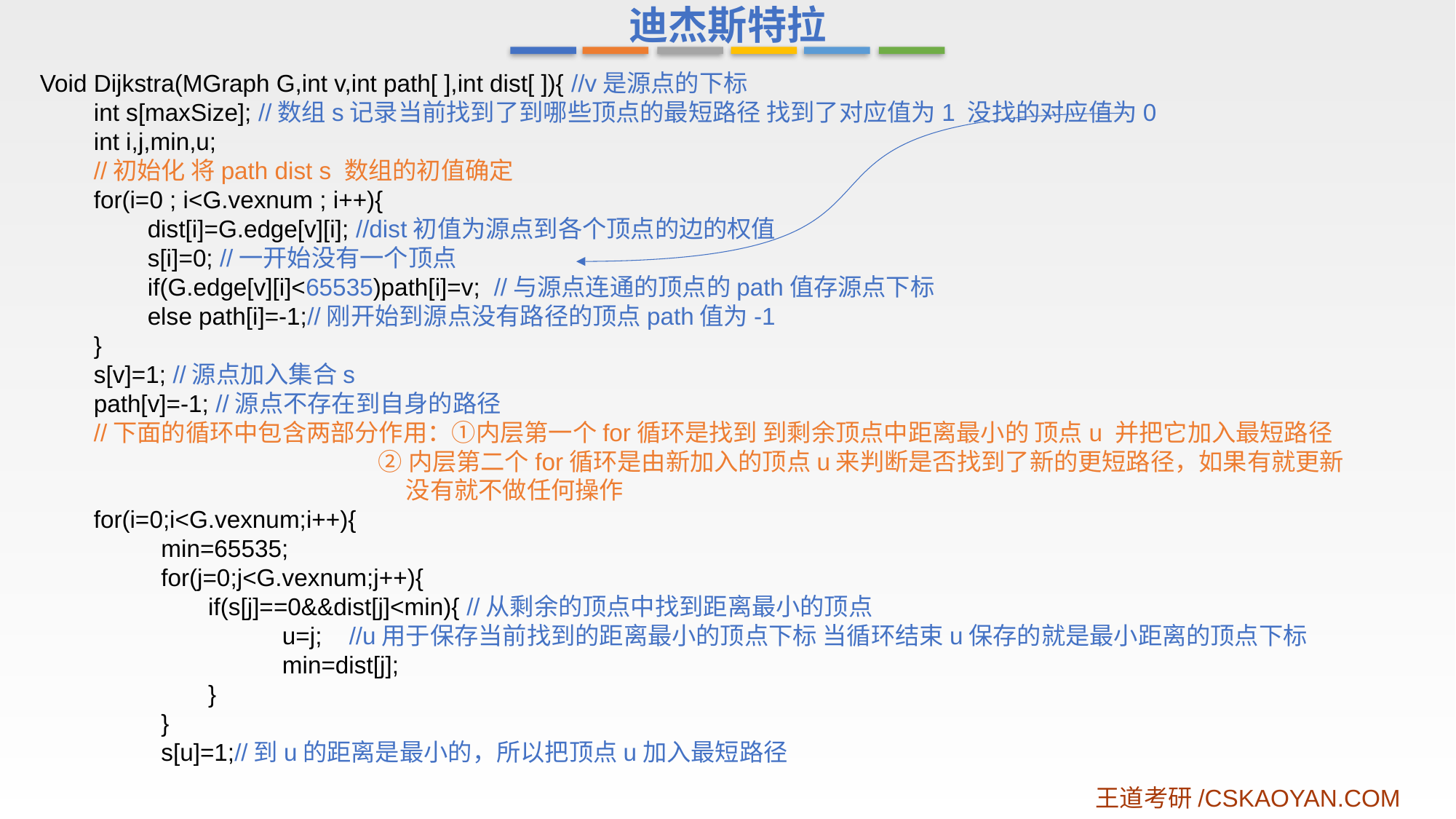

迪杰斯特拉

Void Dijkstra(MGraph G,int v,int path[ ],int dist[ ]){ //v是源点的下标
        int s[maxSize]; //数组s记录当前找到了到哪些顶点的最短路径 找到了对应值为1 没找的对应值为0
        int i,j,min,u;
        //初始化 将path dist s 数组的初值确定
        for(i=0 ; i<G.vexnum ; i++){
                dist[i]=G.edge[v][i]; //dist初值为源点到各个顶点的边的权值
                s[i]=0; //一开始没有一个顶点
                if(G.edge[v][i]<65535)path[i]=v;  //与源点连通的顶点的path值存源点下标
                else path[i]=-1;//刚开始到源点没有路径的顶点path值为-1
        }
        s[v]=1; //源点加入集合s
        path[v]=-1; //源点不存在到自身的路径
        //下面的循环中包含两部分作用：①内层第一个for循环是找到 到剩余顶点中距离最小的 顶点u 并把它加入最短路径
                                                              ②内层第二个for循环是由新加入的顶点u来判断是否找到了新的更短路径，如果有就更新
                                                                  没有就不做任何操作
        for(i=0;i<G.vexnum;i++){
                  min=65535;
                  for(j=0;j<G.vexnum;j++){
                         if(s[j]==0&&dist[j]<min){ //从剩余的顶点中找到距离最小的顶点
                                    u=j;    //u用于保存当前找到的距离最小的顶点下标 当循环结束u保存的就是最小距离的顶点下标
                                    min=dist[j];
                         }
                  }
                  s[u]=1;//到u的距离是最小的，所以把顶点u加入最短路径
王道考研/CSKAOYAN.COM